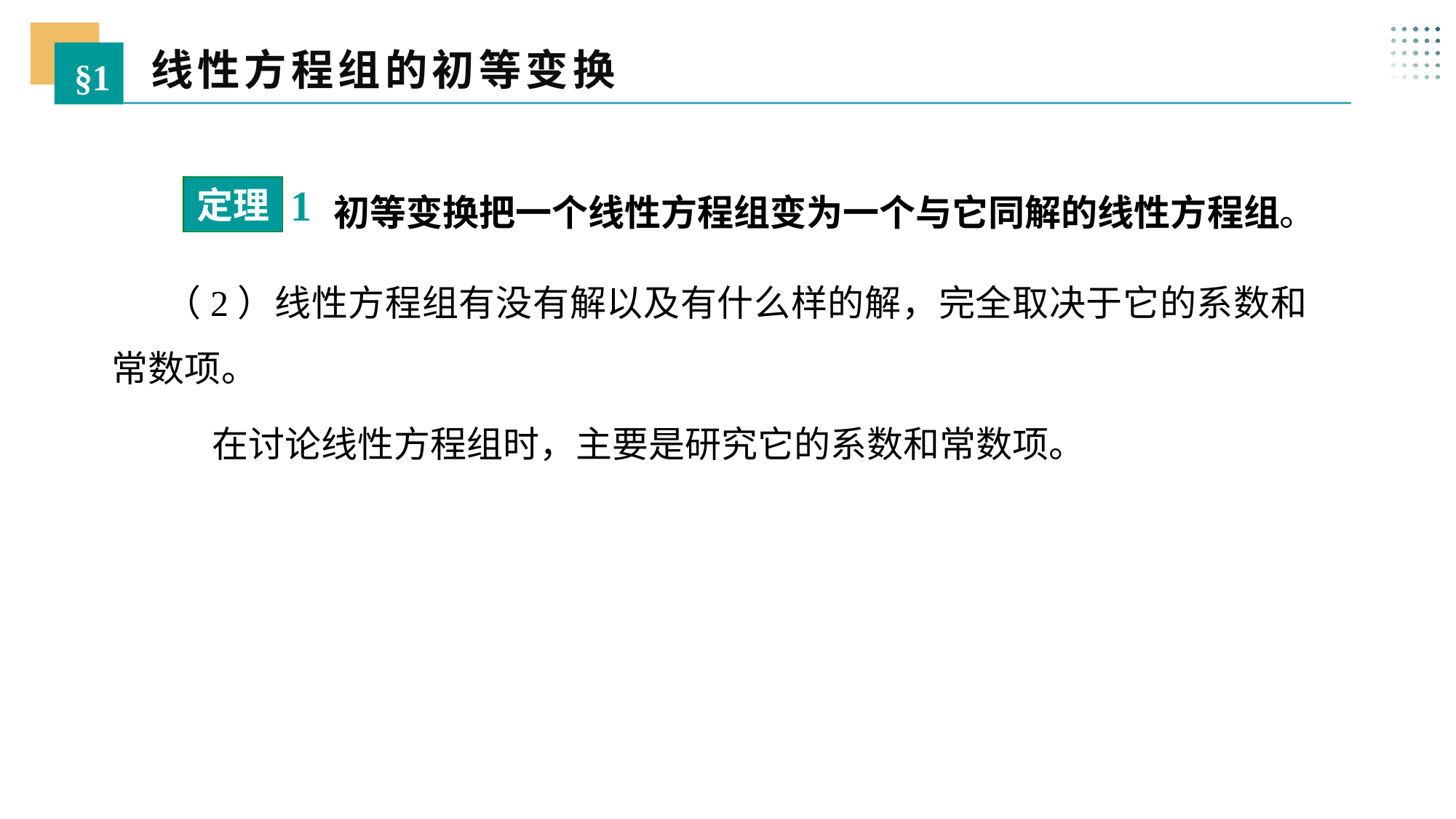

线性方程组的初等变换
§1
                          初等变换把一个线性方程组变为一个与它同解的线性方程组。
1

定理
     （2）线性方程组有没有解以及有什么样的解，完全取决于它的系数和常数项。
        在讨论线性方程组时，主要是研究它的系数和常数项。